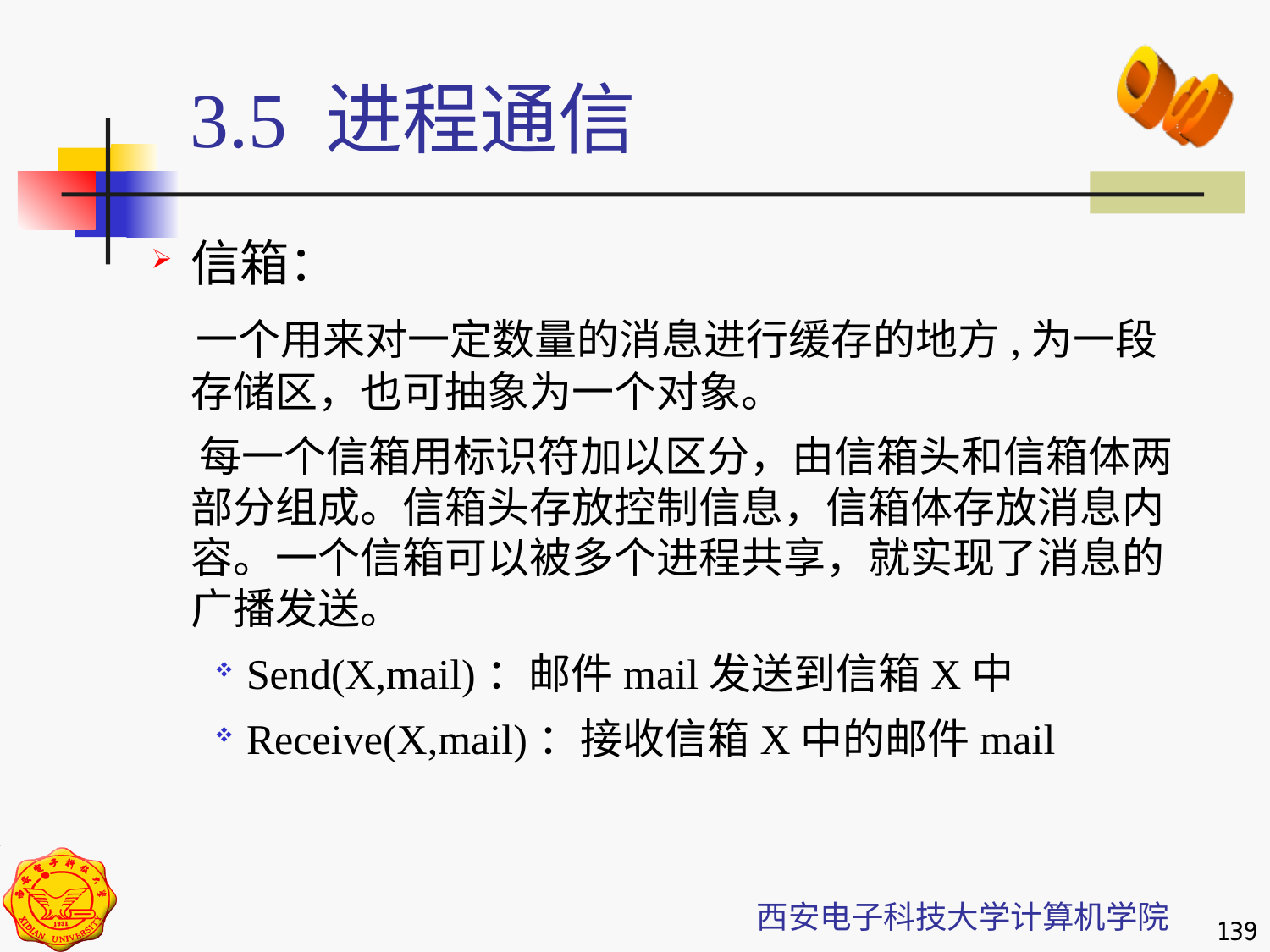

3.5 进程通信
信箱：
   一个用来对一定数量的消息进行缓存的地方,为一段存储区，也可抽象为一个对象。
    每一个信箱用标识符加以区分，由信箱头和信箱体两部分组成。信箱头存放控制信息，信箱体存放消息内容。一个信箱可以被多个进程共享，就实现了消息的广播发送。
Send(X,mail)：邮件mail发送到信箱X中
Receive(X,mail)：接收信箱X中的邮件mail
139